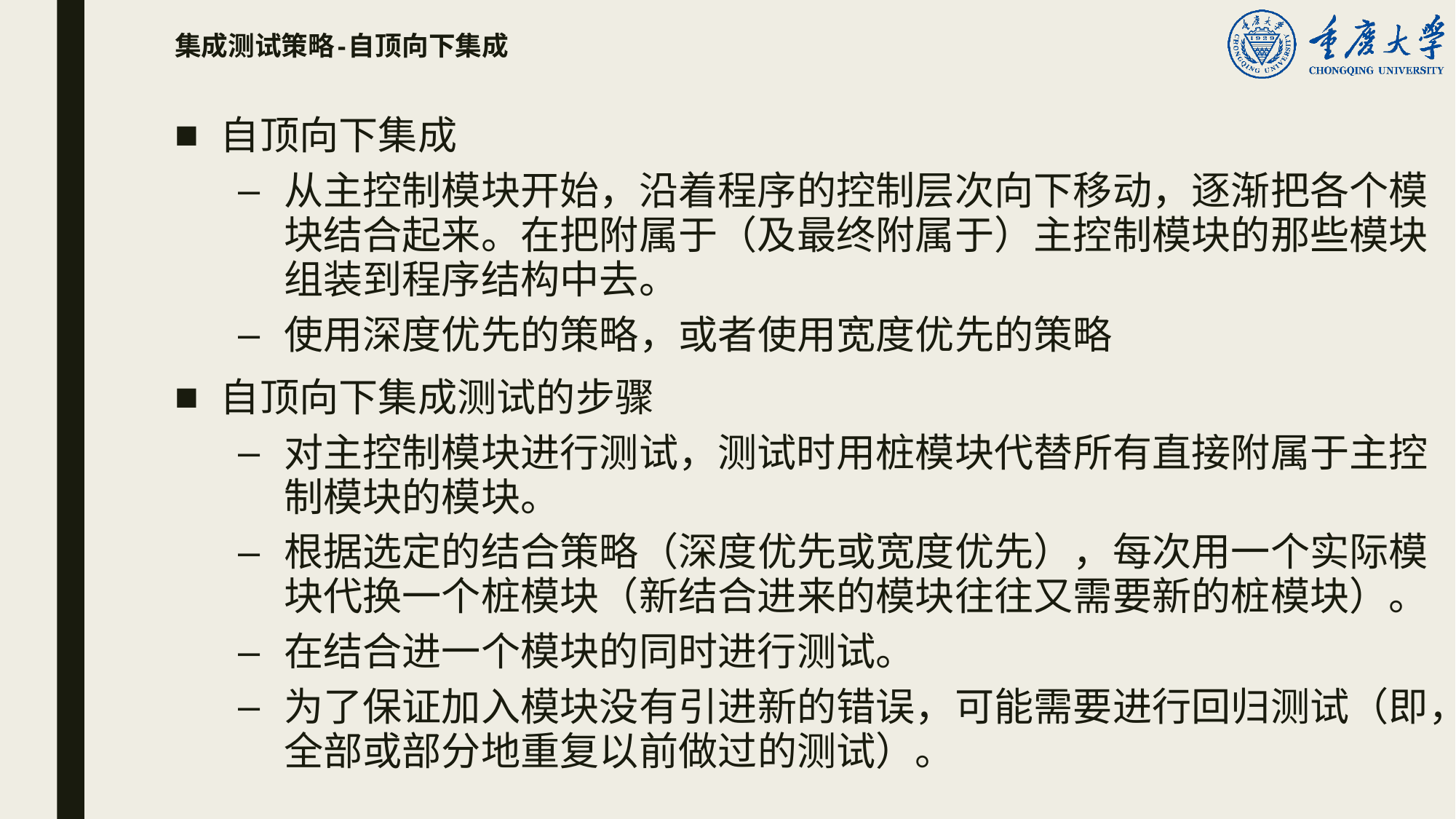

# 集成测试策略-自顶向下集成
自顶向下集成
从主控制模块开始，沿着程序的控制层次向下移动，逐渐把各个模块结合起来。在把附属于（及最终附属于）主控制模块的那些模块组装到程序结构中去。
使用深度优先的策略，或者使用宽度优先的策略
自顶向下集成测试的步骤
对主控制模块进行测试，测试时用桩模块代替所有直接附属于主控制模块的模块。
根据选定的结合策略（深度优先或宽度优先），每次用一个实际模块代换一个桩模块（新结合进来的模块往往又需要新的桩模块）。
在结合进一个模块的同时进行测试。
为了保证加入模块没有引进新的错误，可能需要进行回归测试（即，全部或部分地重复以前做过的测试）。